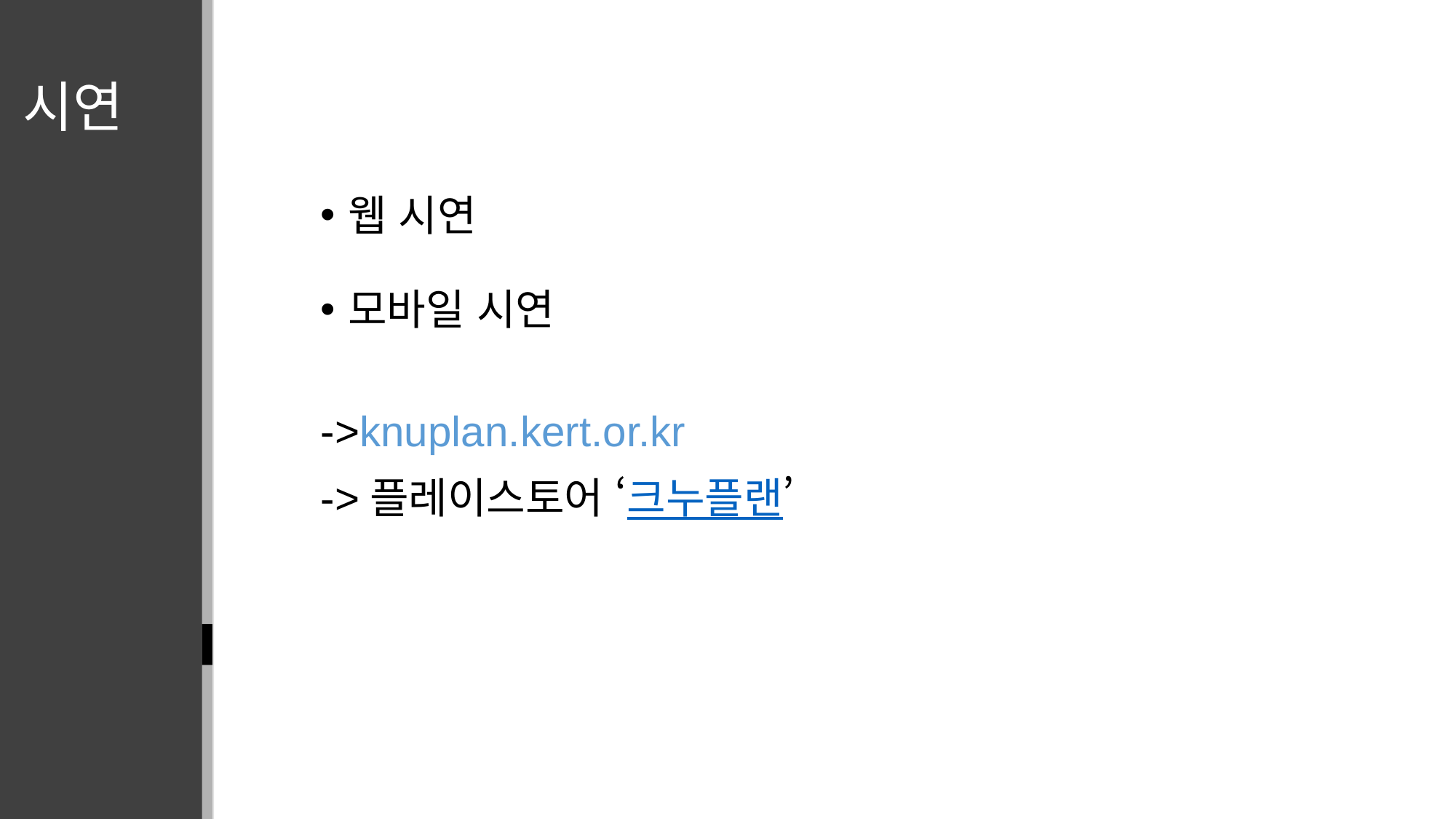

시연
웹 시연

모바일 시연

->knuplan.kert.or.kr
->플레이스토어 ‘크누플랜’